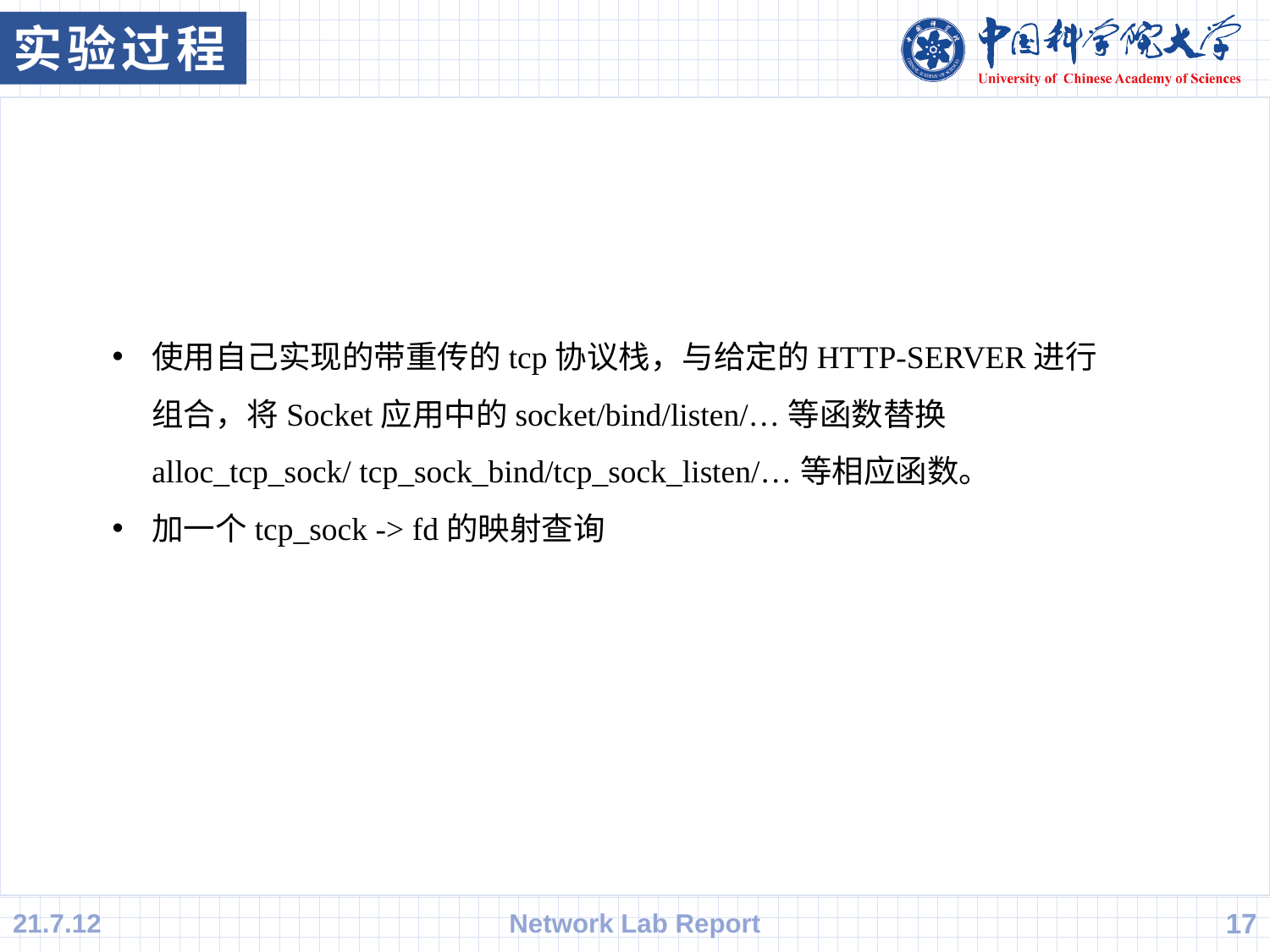

实验过程
使用自己实现的带重传的tcp协议栈，与给定的HTTP-SERVER进行组合，将Socket应用中的socket/bind/listen/…等函数替换alloc_tcp_sock/ tcp_sock_bind/tcp_sock_listen/…等相应函数。
加一个tcp_sock -> fd的映射查询
21.7.12
Network Lab Report
17